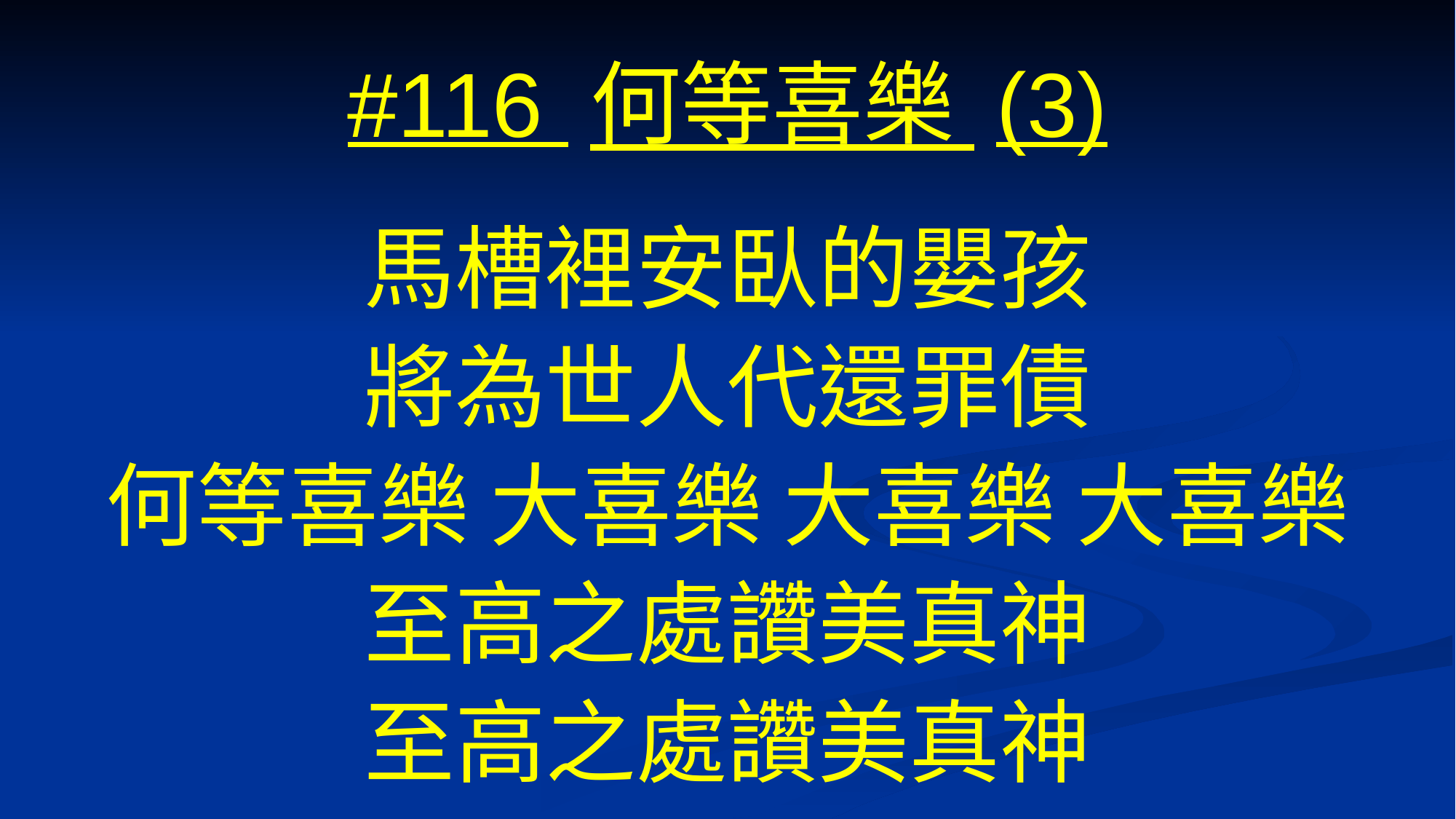

# #116 何等喜樂 (3)
馬槽裡安臥的嬰孩
將為世人代還罪債
何等喜樂 大喜樂 大喜樂 大喜樂
至高之處讚美真神
至高之處讚美真神